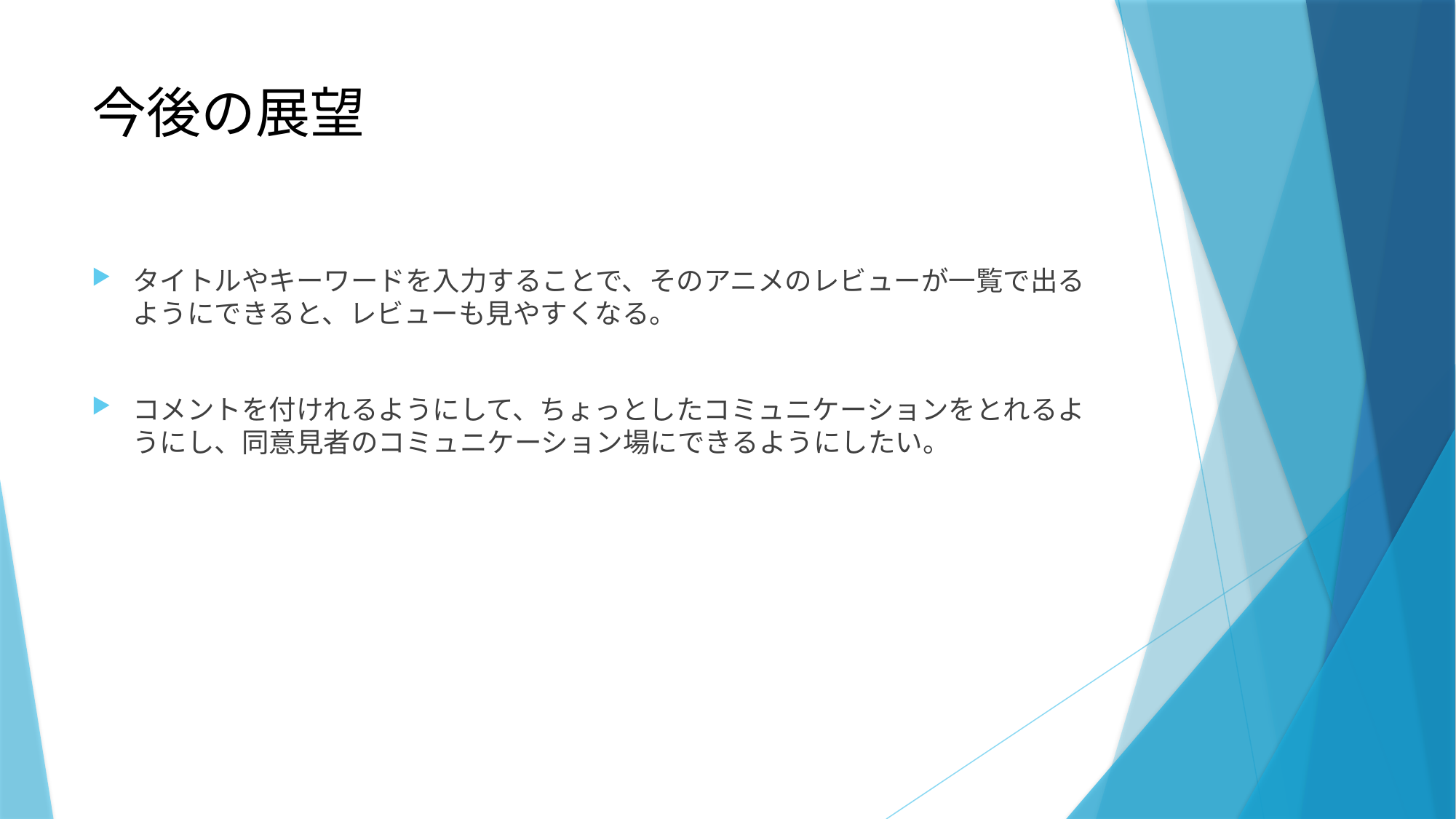

# 今後の展望
タイトルやキーワードを入力することで、そのアニメのレビューが一覧で出るようにできると、レビューも見やすくなる。

コメントを付けれるようにして、ちょっとしたコミュニケーションをとれるようにし、同意見者のコミュニケーション場にできるようにしたい。